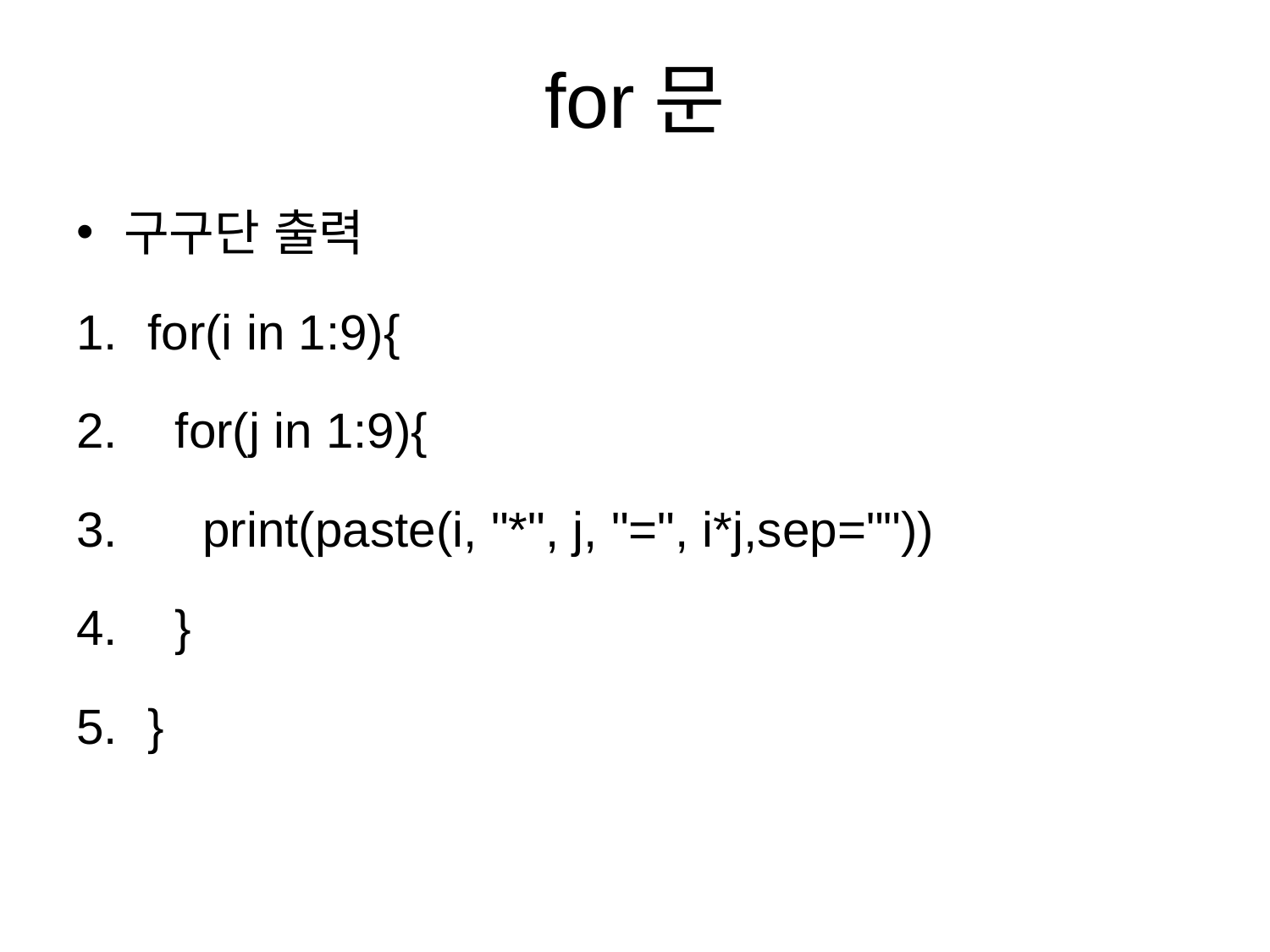

# for문
구구단 출력
for(i in 1:9){
  for(j in 1:9){
    print(paste(i, "*", j, "=", i*j,sep=""))
  }
}